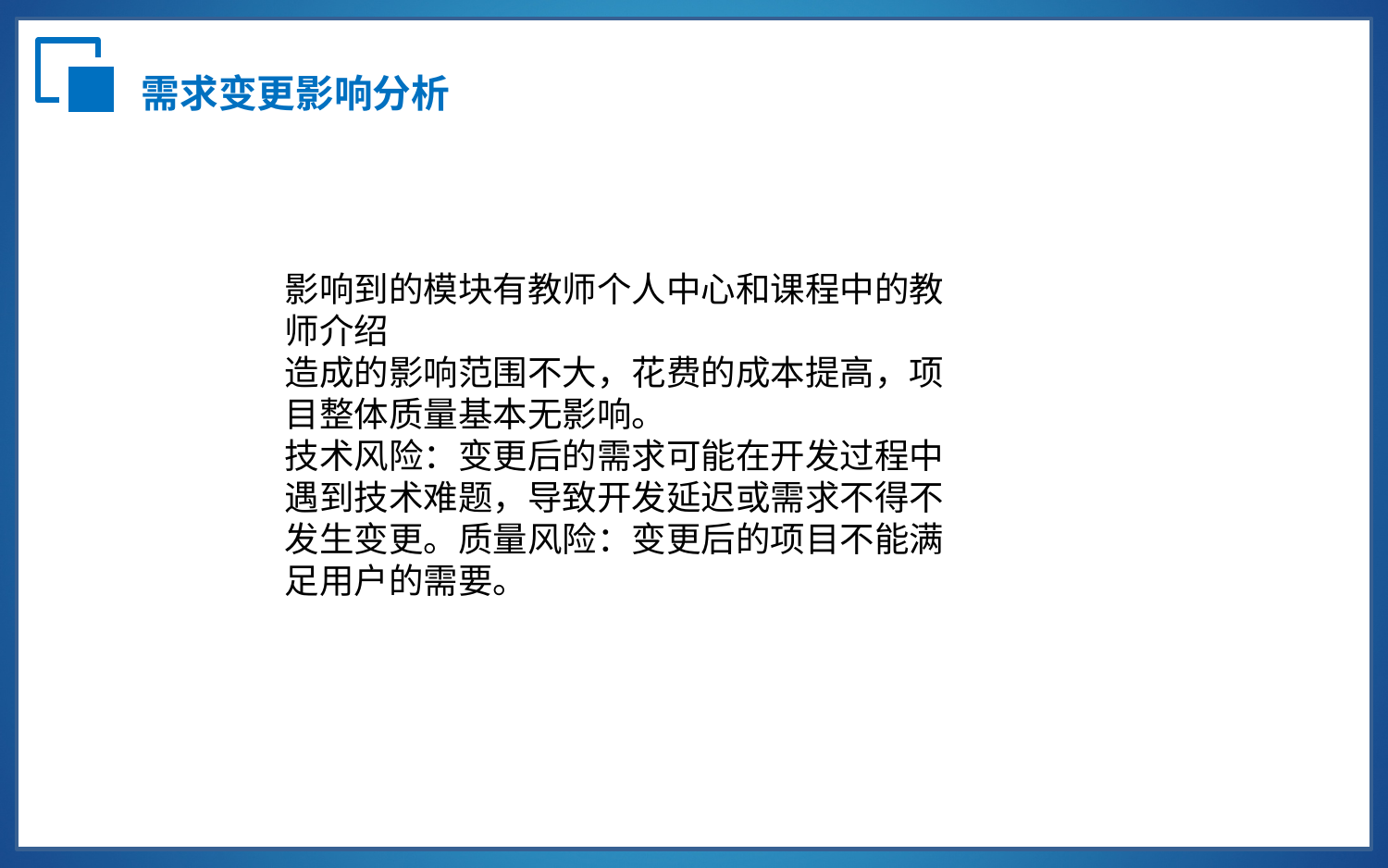

需求变更影响分析
影响到的模块有教师个人中心和课程中的教师介绍
造成的影响范围不大，花费的成本提高，项目整体质量基本无影响。
技术风险：变更后的需求可能在开发过程中遇到技术难题，导致开发延迟或需求不得不发生变更。质量风险：变更后的项目不能满足用户的需要。